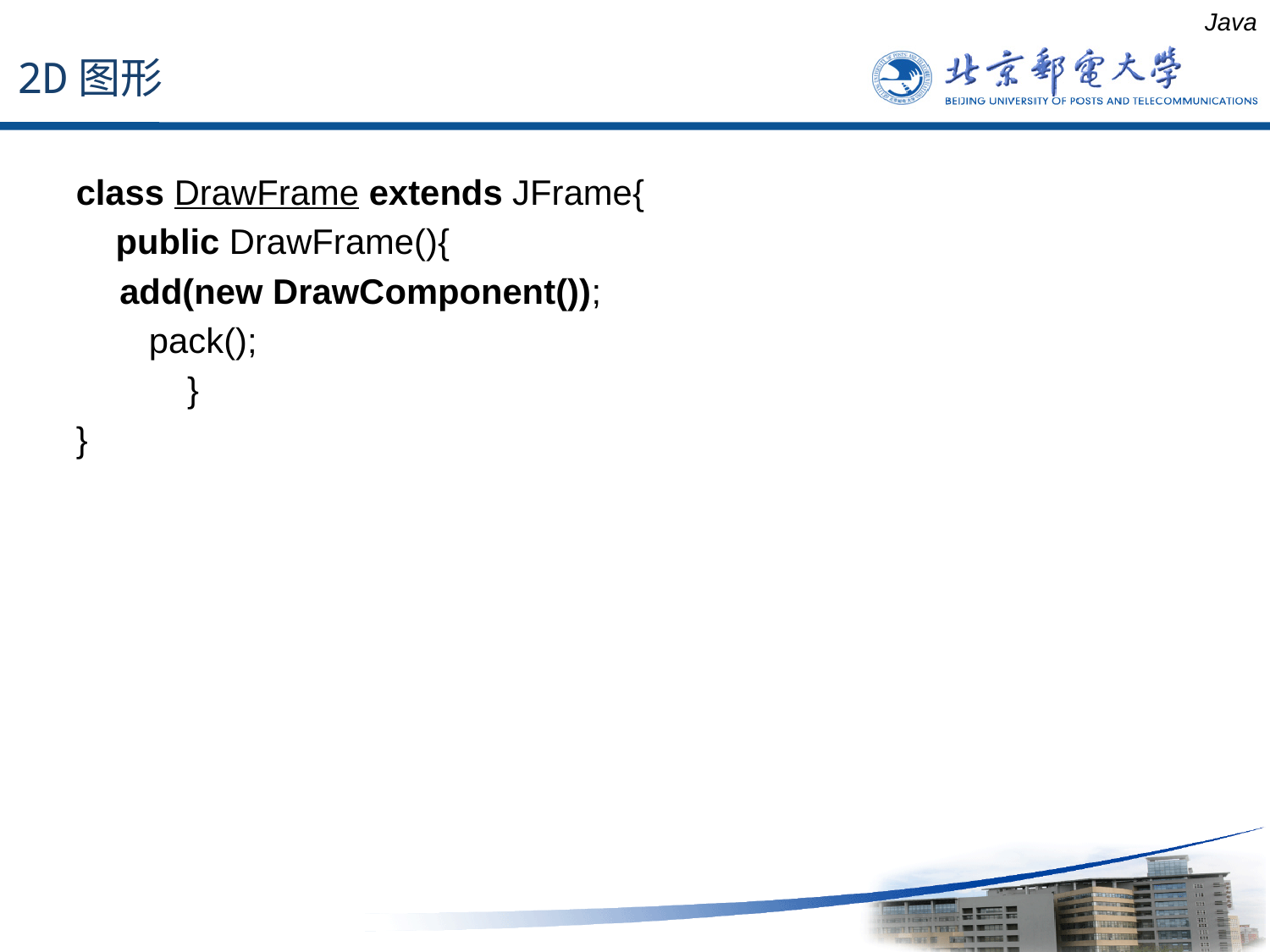

2D图形
Java
class DrawFrame extends JFrame{
	public DrawFrame(){
           add(new DrawComponent());
              pack();
     	}
}